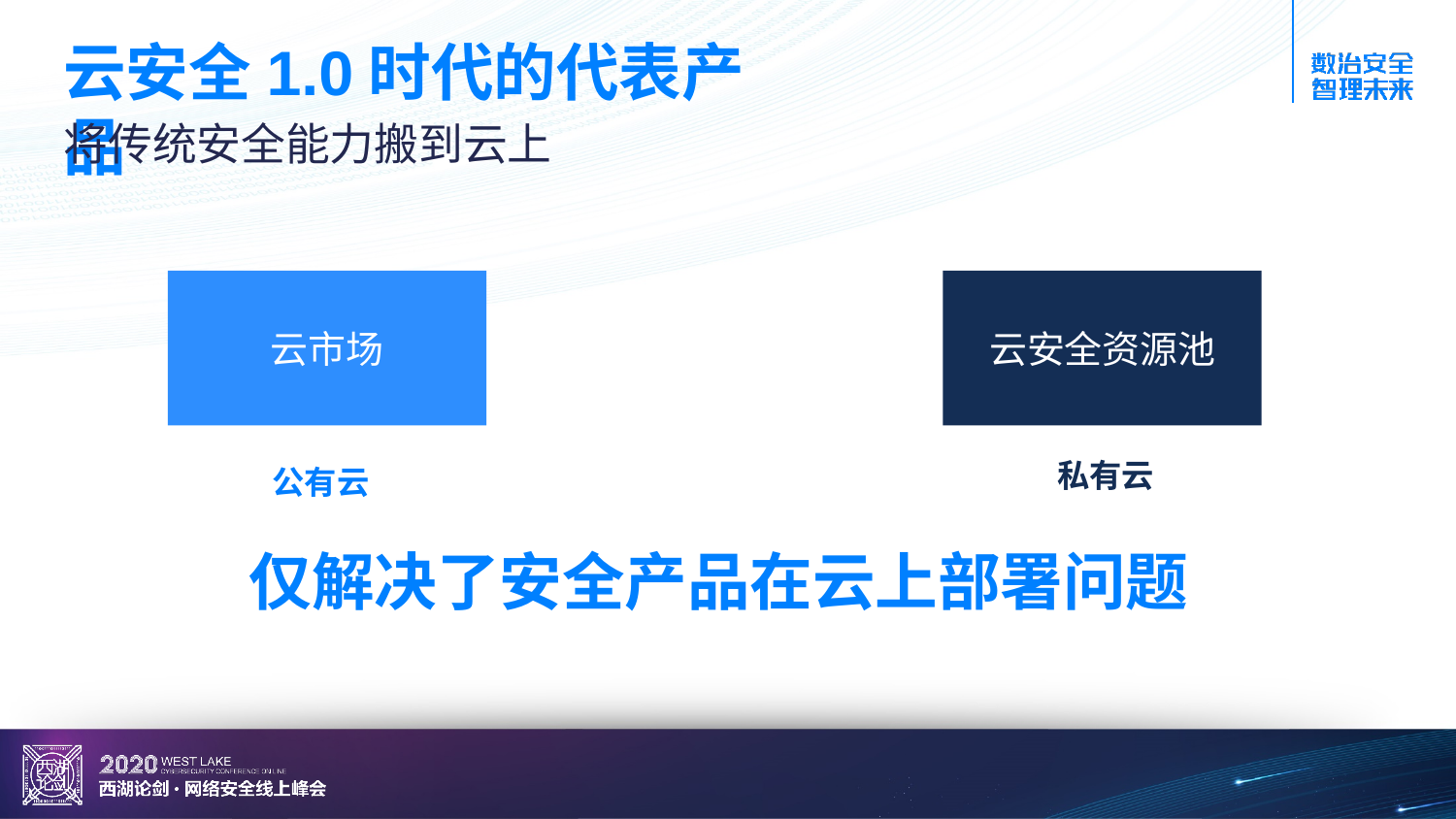

云安全1.0时代的代表产品
将传统安全能力搬到云上
云市场
云安全资源池
私有云
公有云
仅解决了安全产品在云上部署问题